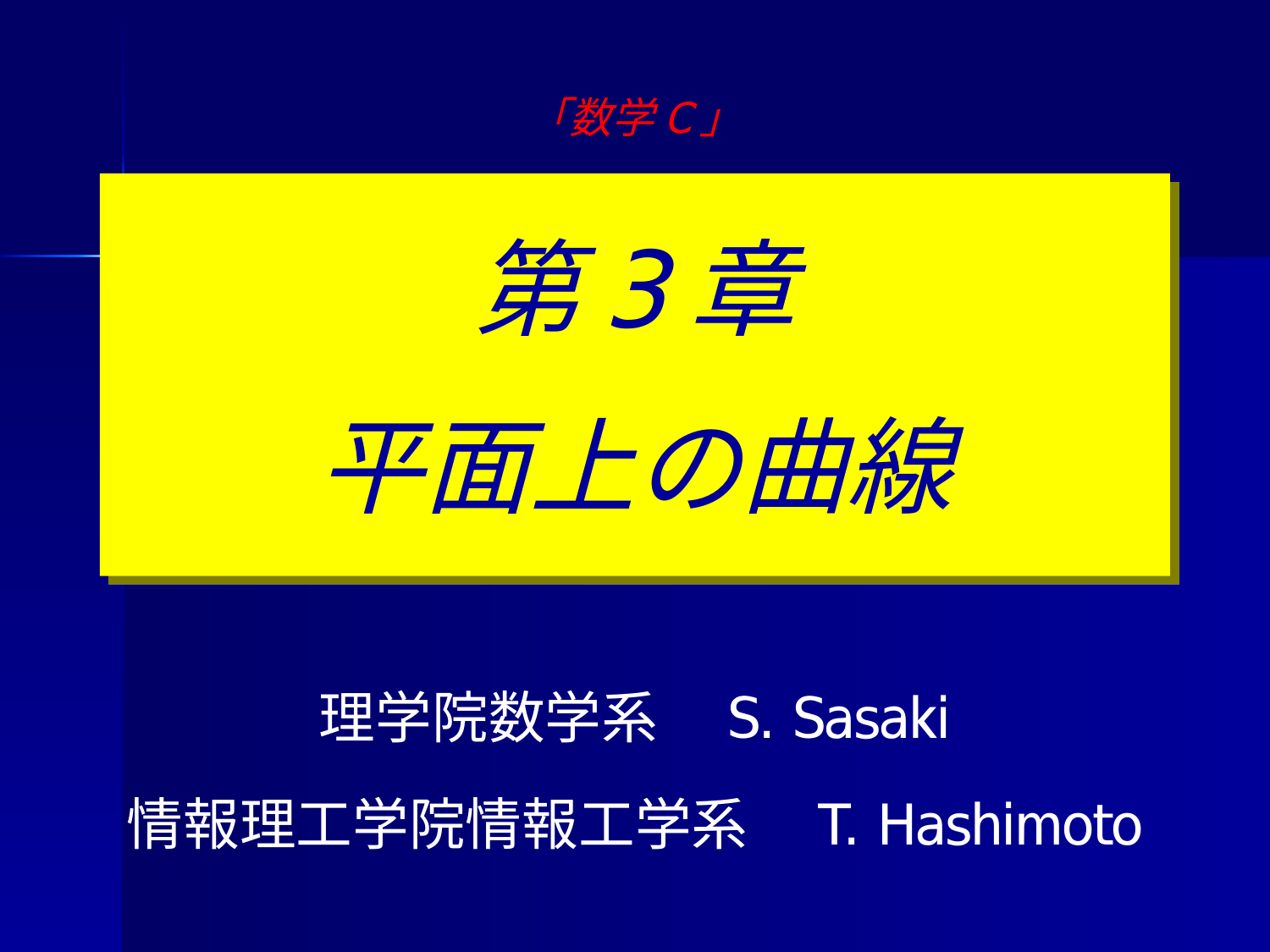

「数学C」
第3章

平面上の曲線
理学院数学系　S. Sasaki

情報理工学院情報工学系　T. Hashimoto